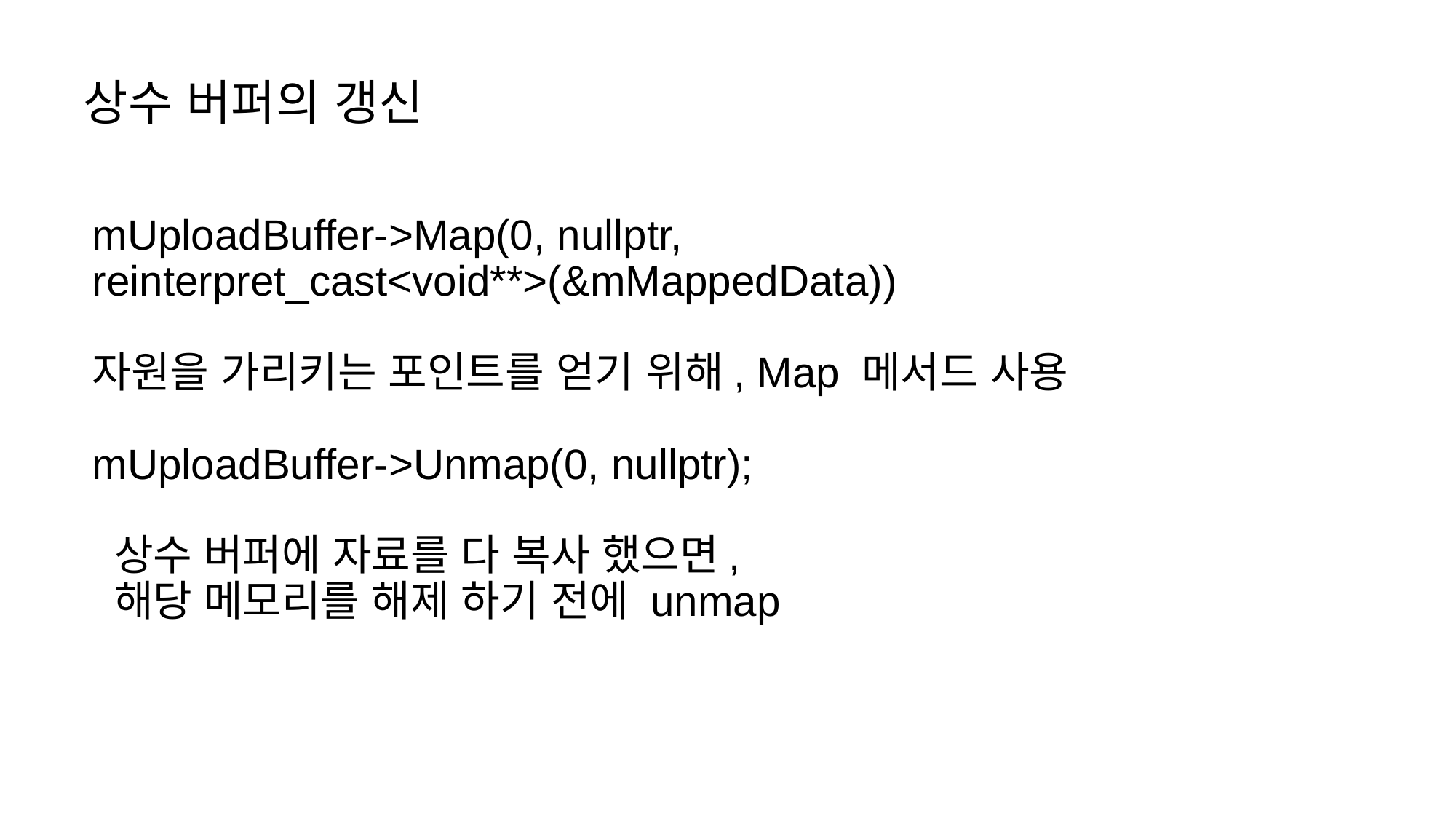

# 상수 버퍼의 갱신

mUploadBuffer->Map(0, nullptr,    reinterpret_cast<void**>(&mMappedData))

자원을 가리키는 포인트를 얻기 위해, Map 메서드 사용

mUploadBuffer->Unmap(0, nullptr);

 상수 버퍼에 자료를 다 복사 했으면,
 해당 메모리를 해제 하기 전에 unmap